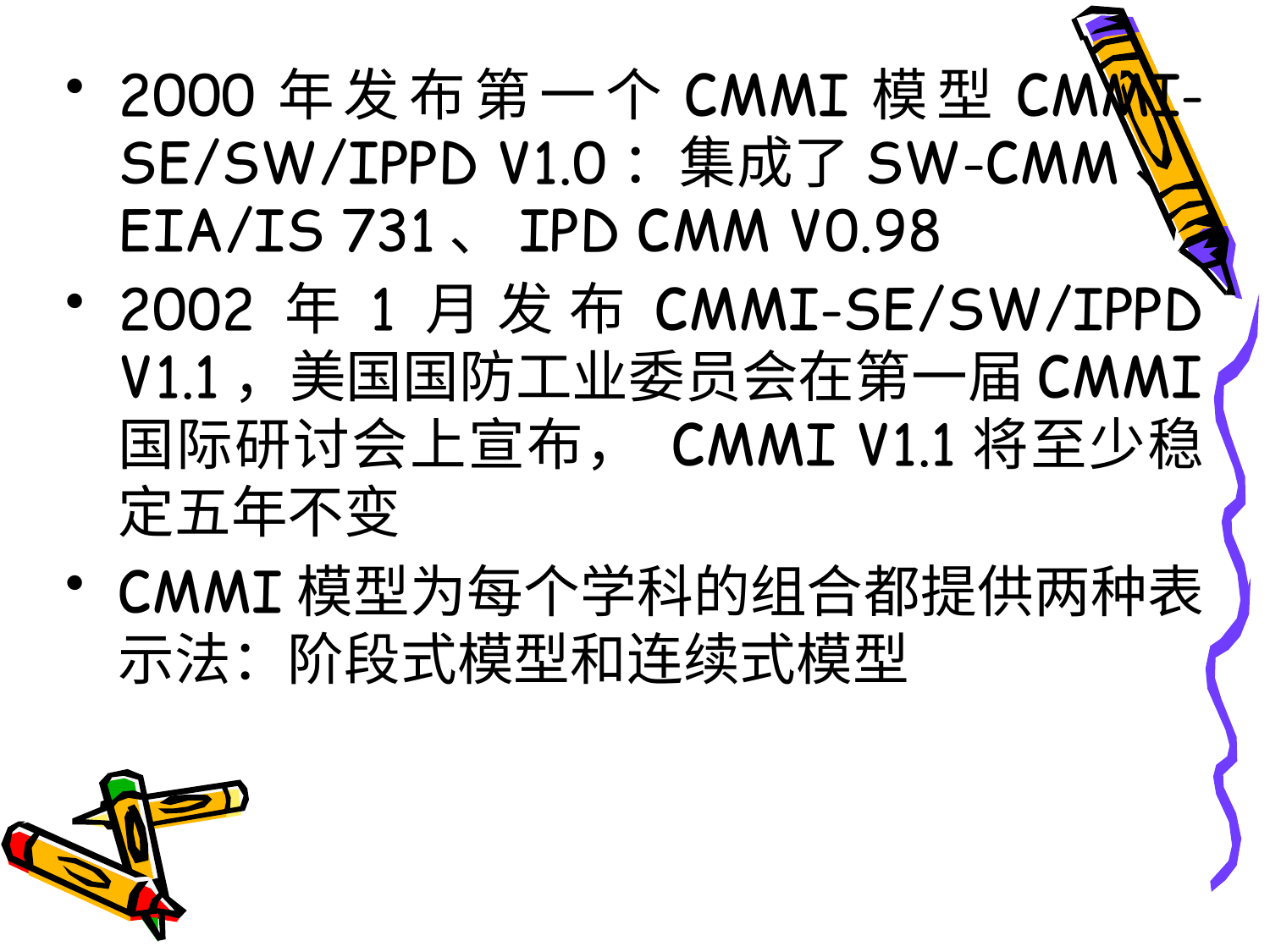

2000年发布第一个CMMI模型CMMI-SE/SW/IPPD V1.0：集成了SW-CMM、EIA/IS 731、IPD CMM V0.98
2002年1月发布CMMI-SE/SW/IPPD V1.1，美国国防工业委员会在第一届CMMI国际研讨会上宣布， CMMI V1.1将至少稳定五年不变
CMMI模型为每个学科的组合都提供两种表示法：阶段式模型和连续式模型